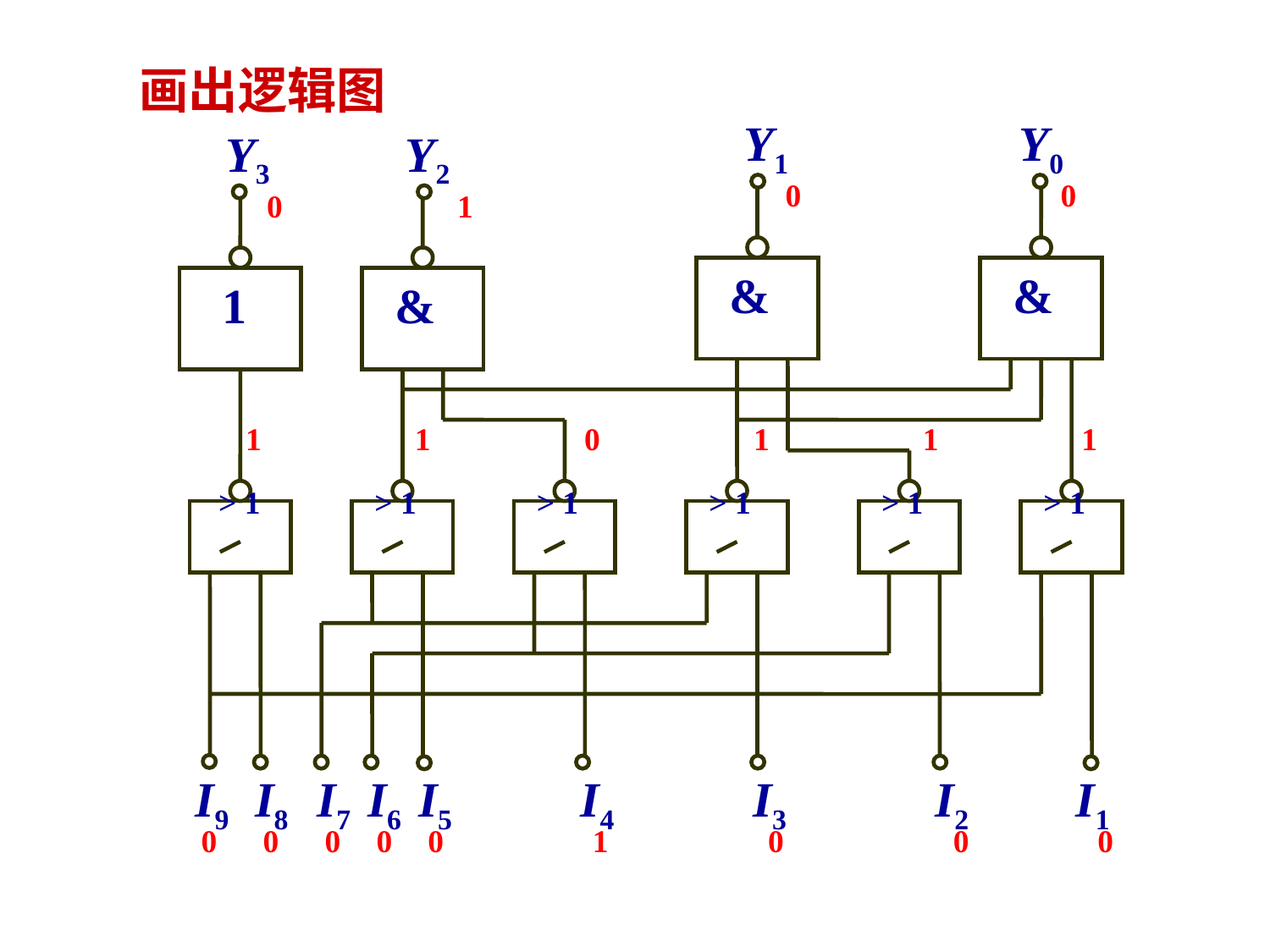

画出逻辑图
Y1
Y0
Y3
Y2

&

&

1

&

> 1
> 1
> 1
> 1
> 1
> 1

 I9
 I8
 I7
 I6
 I5
 I4
 I3
 I2
 I1
0
0
0
1
1
1
0
1
1
1
0
0
0
0
0
1
0
0
0